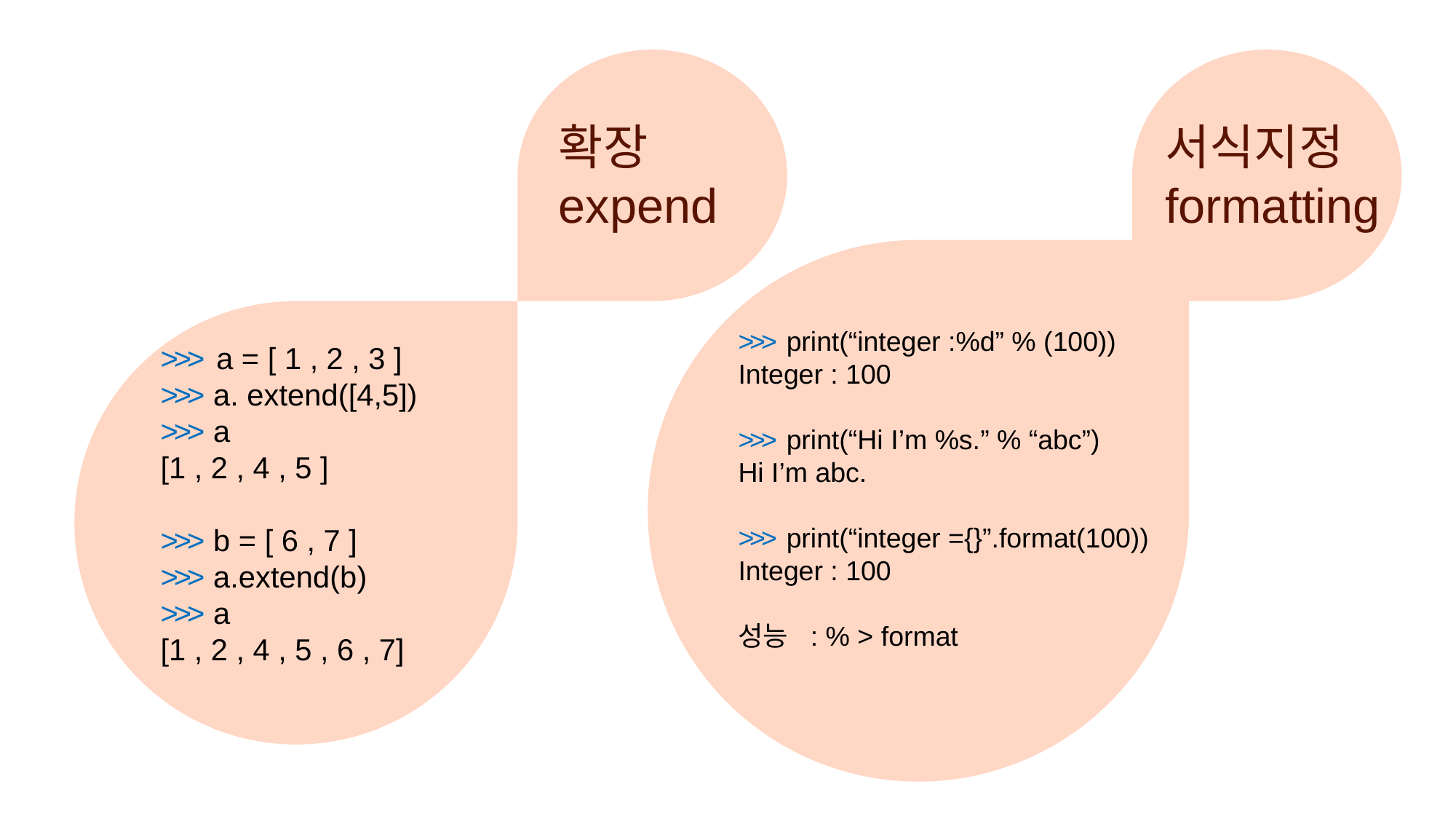

확장
expend
서식지정
formatting

>>>   print(“integer :%d” % (100))
Integer : 100

>>>   print(“Hi I’m %s.” % “abc”)
Hi I’m abc.

>>>   print(“integer ={}”.format(100))
Integer : 100

성능  : % > format

>>>   a = [ 1 , 2 , 3 ]
>>> a. extend([4,5])
>>> a
[1 , 2 , 4 , 5 ]

>>> b = [ 6 , 7 ]
>>> a.extend(b)
>>> a
[1 , 2 , 4 , 5 , 6 , 7]